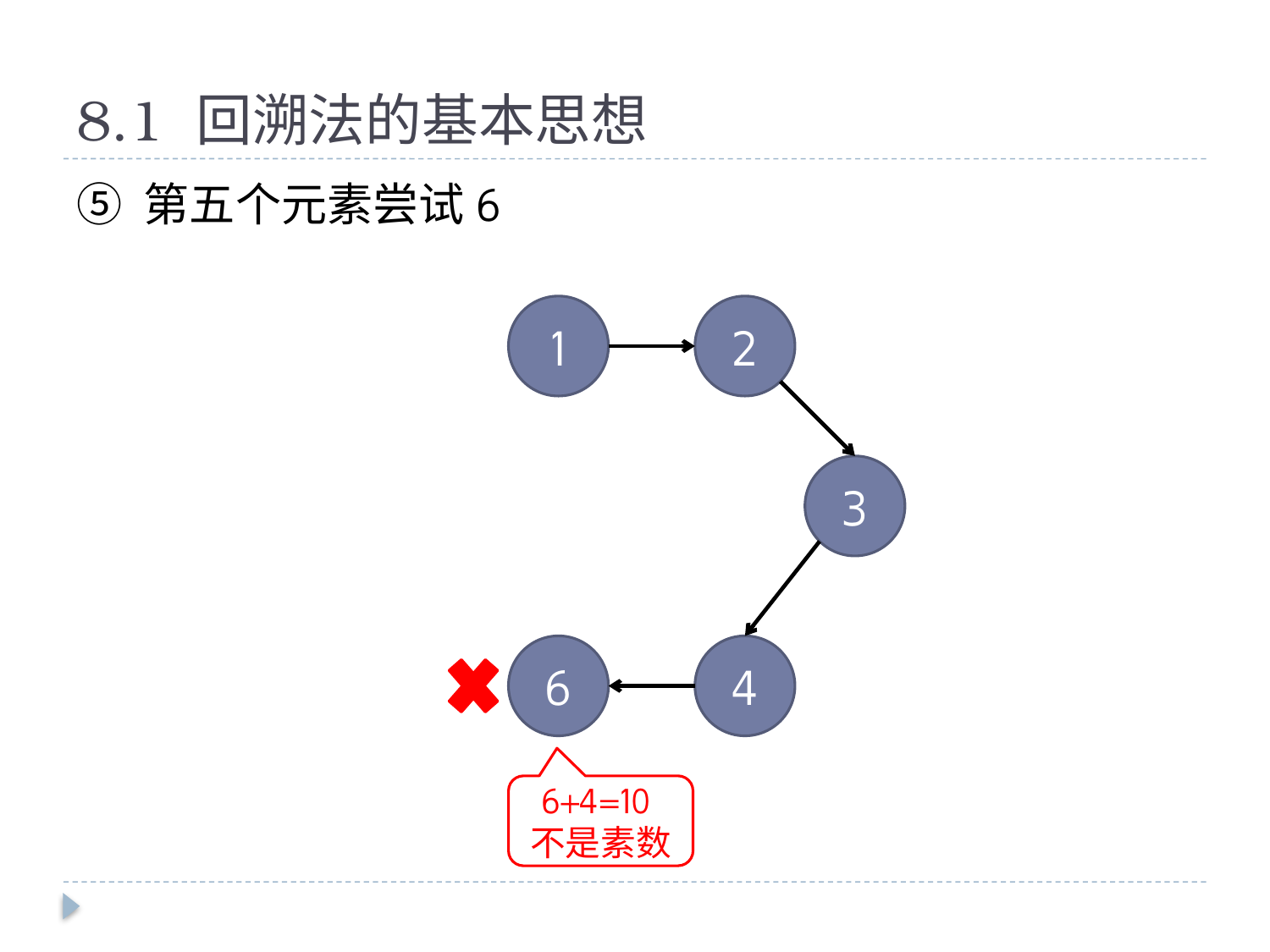

# 8.1 回溯法的基本思想
⑤ 第五个元素尝试6
1
2
3
6
4

6+4=10不是素数